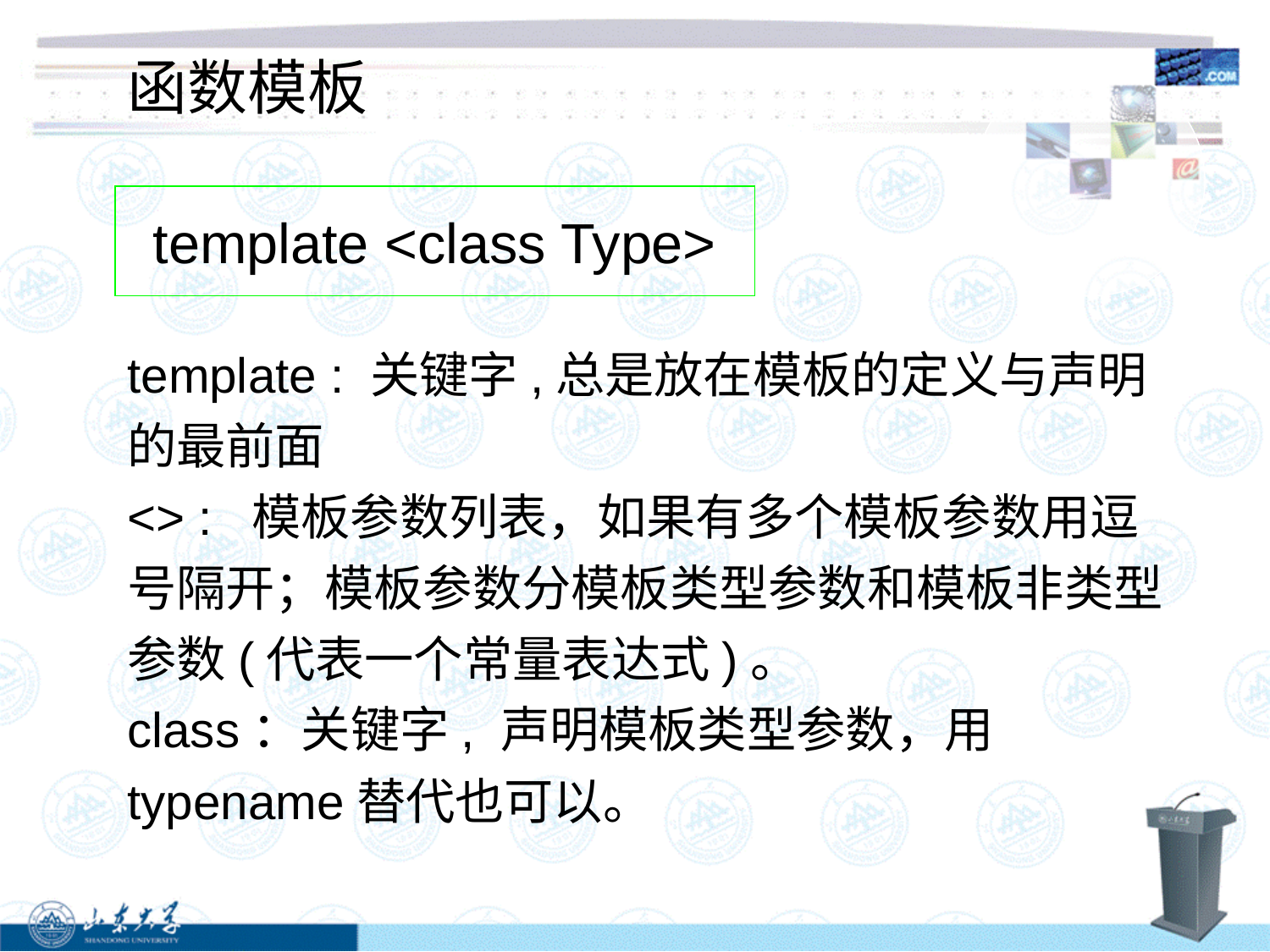

函数模板
template <class Type>

template : 关键字,总是放在模板的定义与声明的最前面
<> :  模板参数列表，如果有多个模板参数用逗号隔开；模板参数分模板类型参数和模板非类型参数(代表一个常量表达式)。
class：关键字, 声明模板类型参数，用typename替代也可以。